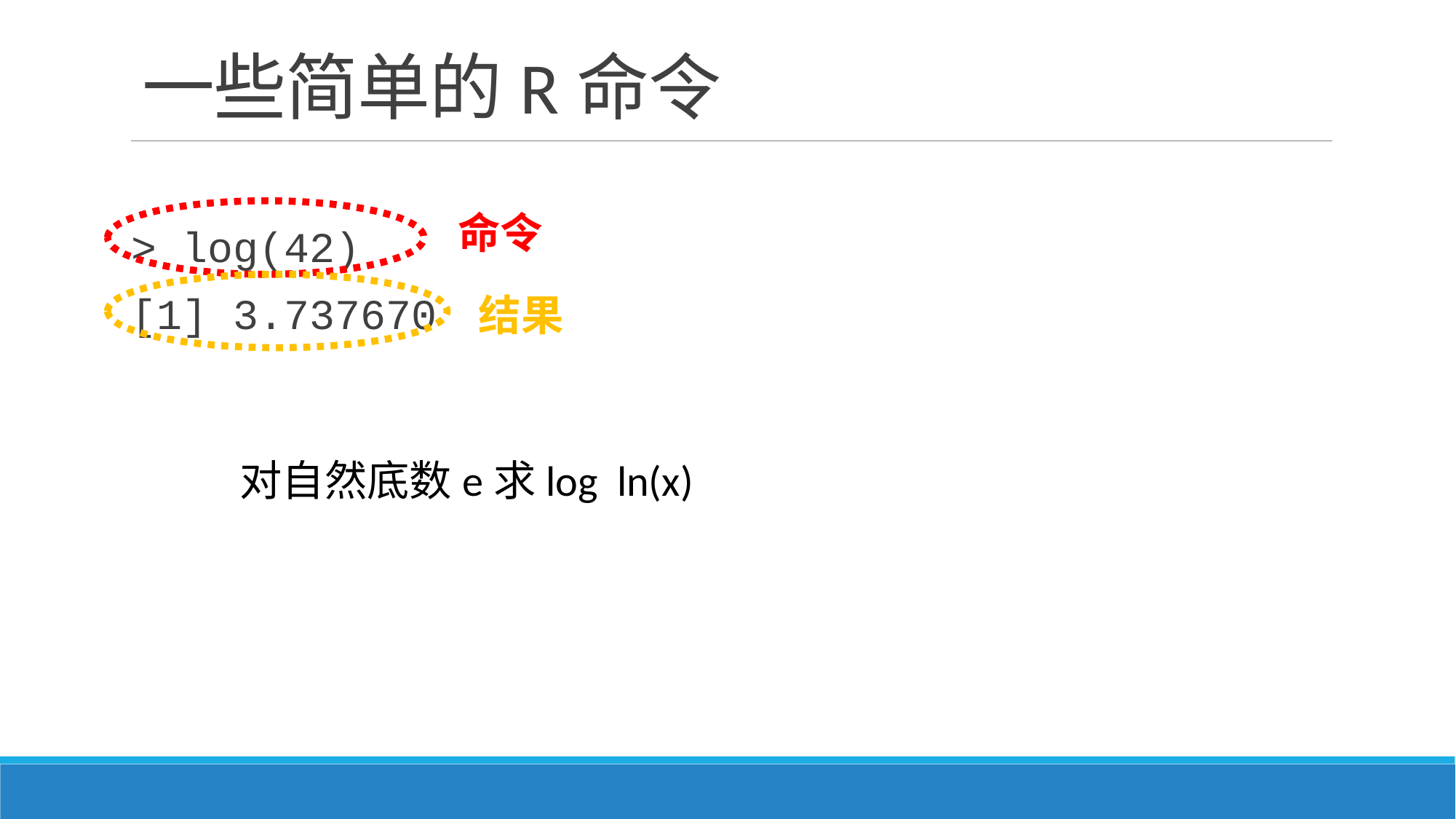

# 一些简单的R命令

> log(42)
[1] 3.737670

命令

结果
对自然底数e求log  ln(x)